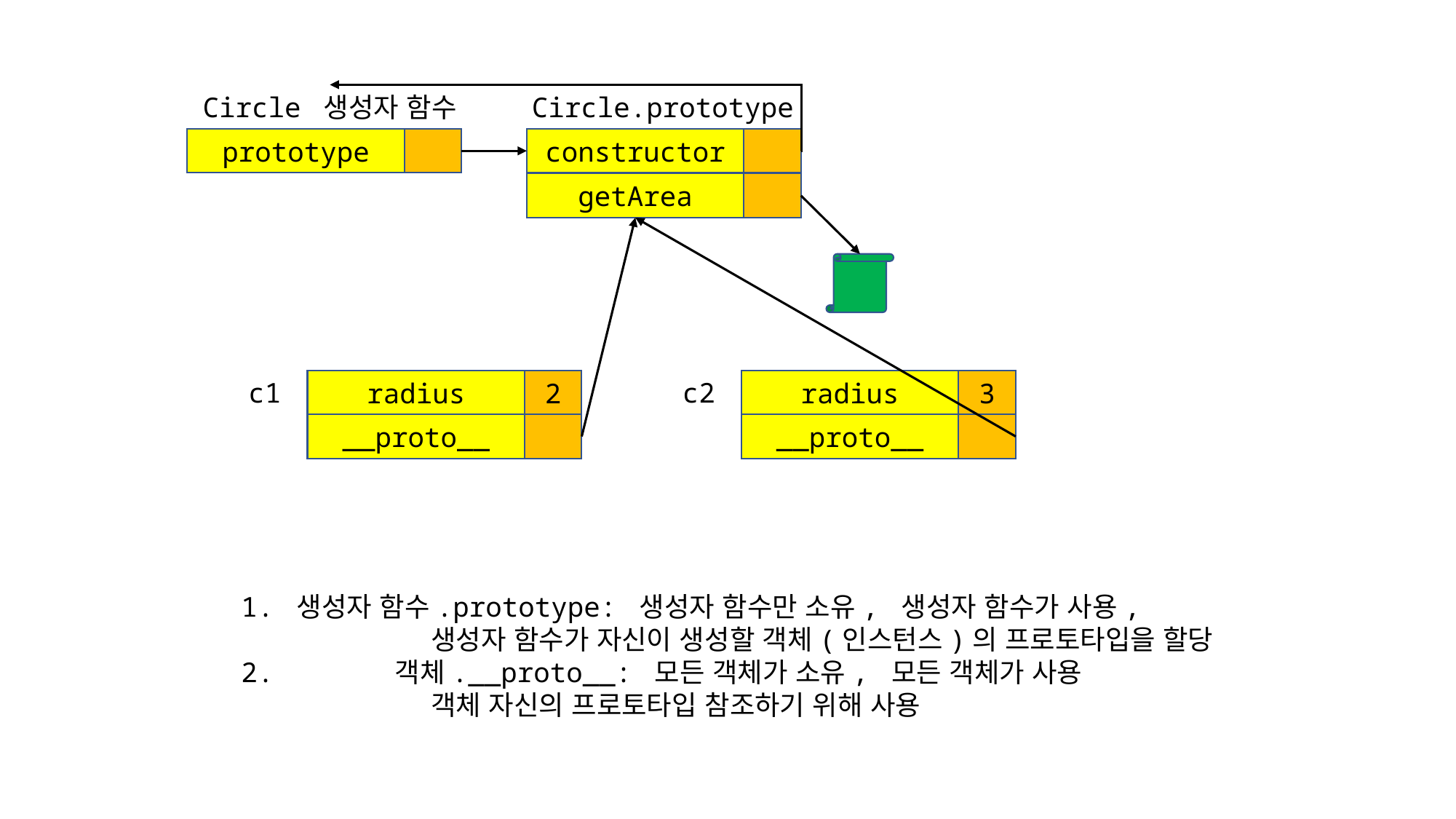

Circle 생성자 함수
Circle.prototype
prototype

constructor

getArea

c1
radius
2
c2
radius
3
__proto__

__proto__

1. 생성자 함수.prototype: 생성자 함수만 소유, 생성자 함수가 사용,
                        생성자 함수가 자신이 생성할 객체(인스턴스)의 프로토타입을 할당
2.       객체.__proto__: 모든 객체가 소유, 모든 객체가 사용
                        객체 자신의 프로토타입 참조하기 위해 사용